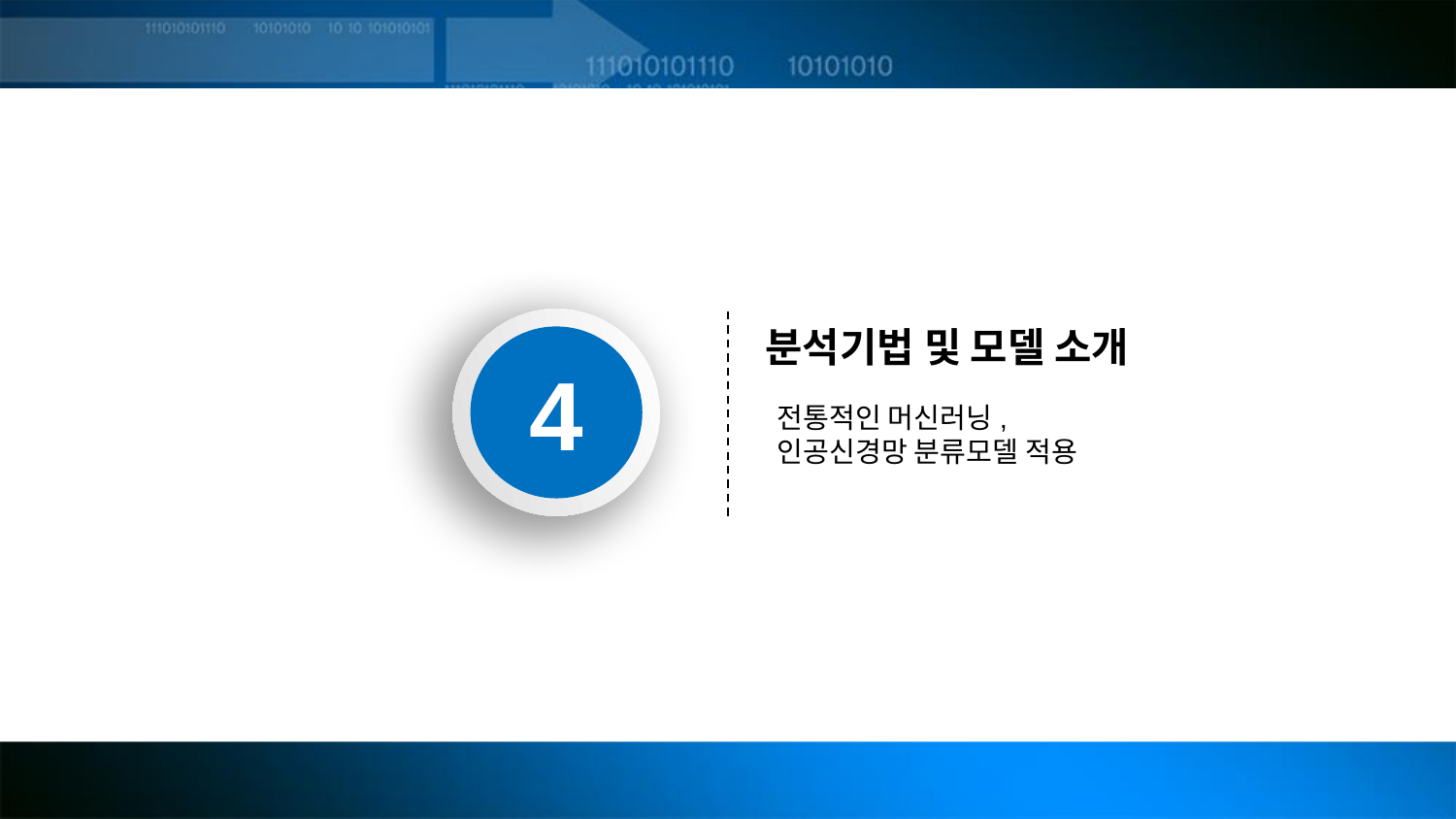

4
분석기법 및 모델 소개
전통적인 머신러닝,
인공신경망 분류모델 적용